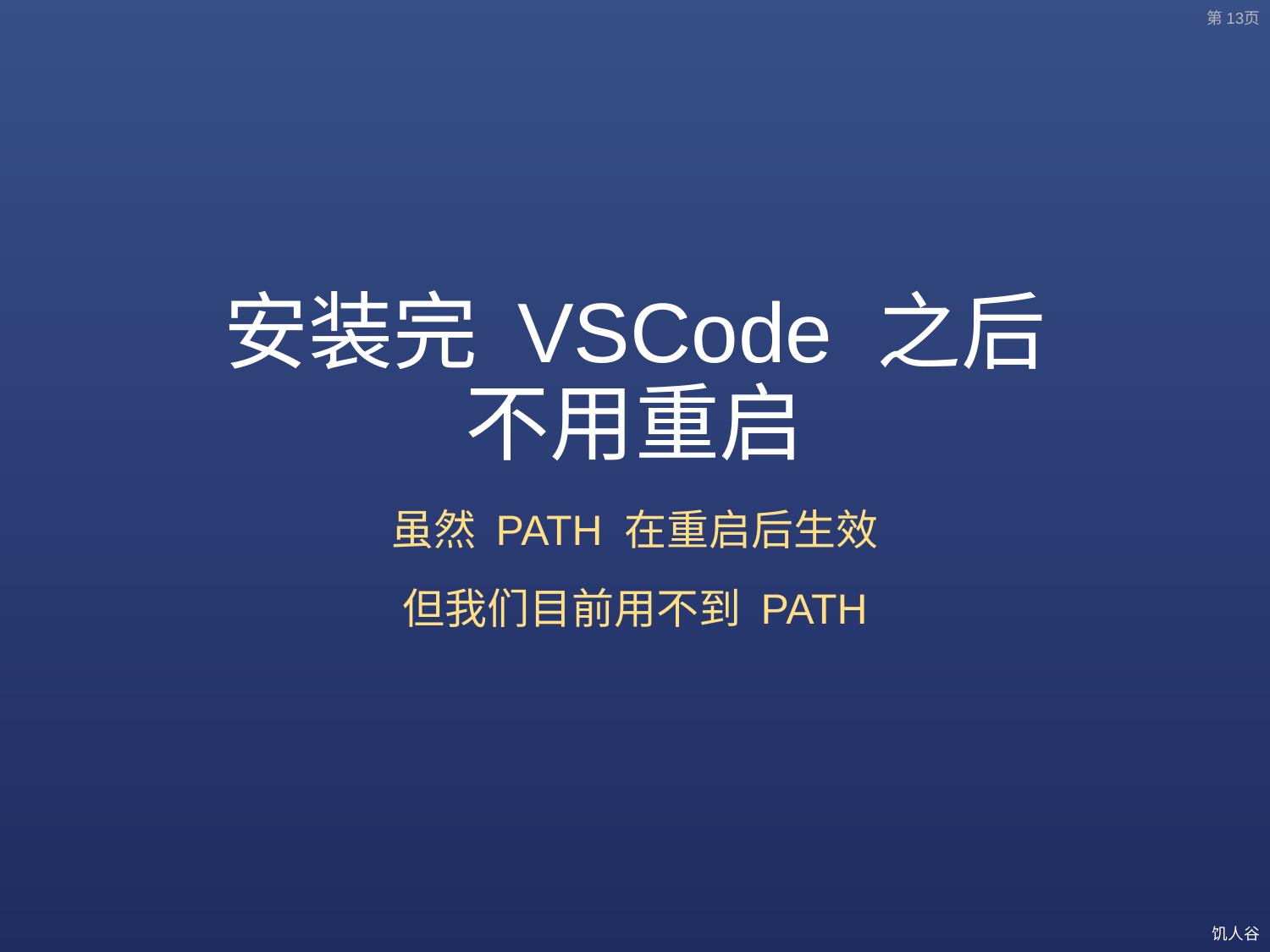

第13页
# 安装完 VSCode 之后 不用重启
虽然 PATH 在重启后生效
但我们目前用不到 PATH
饥人谷